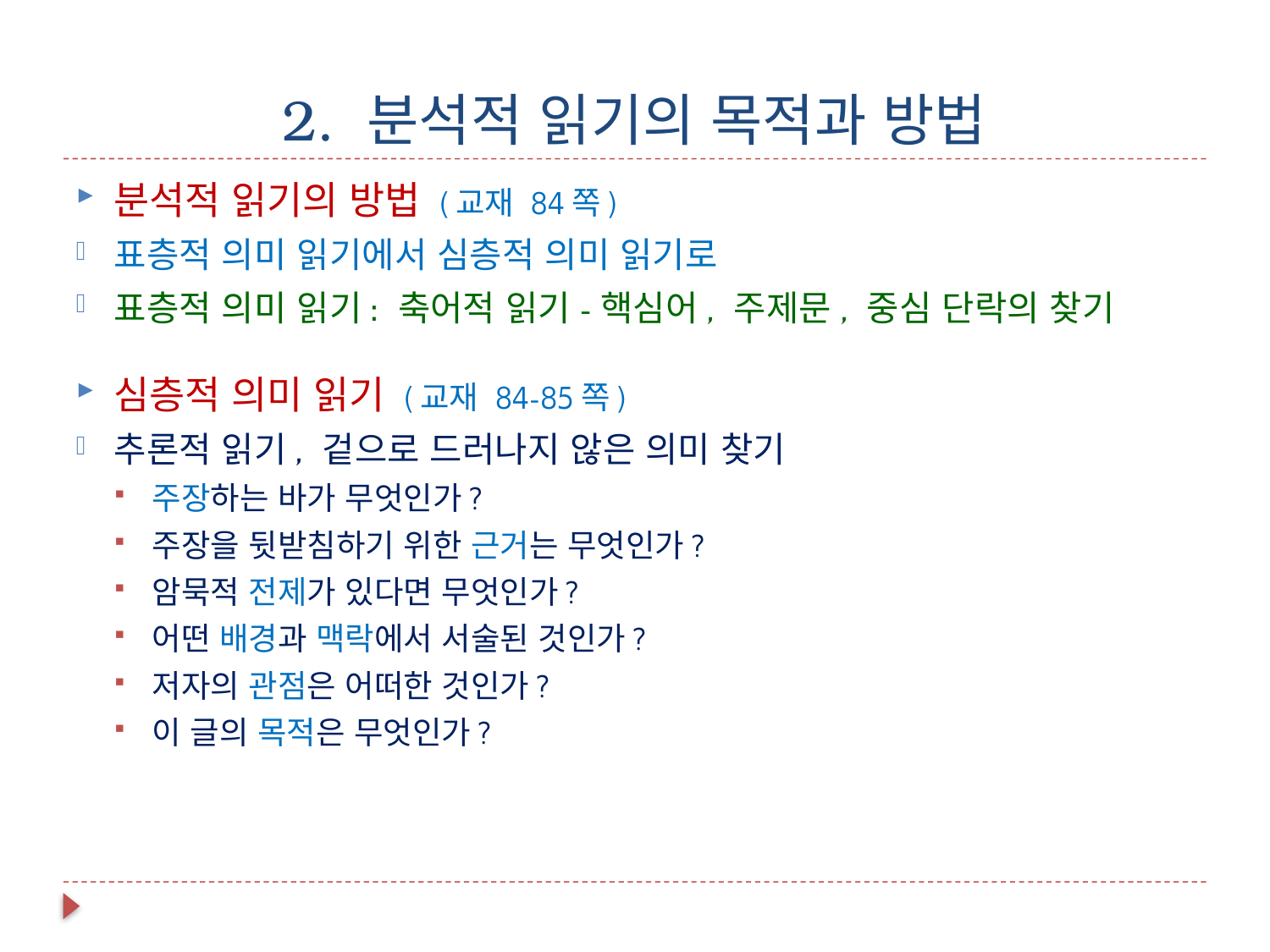

# 2. 분석적 읽기의 목적과 방법
분석적 읽기의 방법 (교재 84쪽)
표층적 의미 읽기에서 심층적 의미 읽기로
표층적 의미 읽기: 축어적 읽기-핵심어, 주제문, 중심 단락의 찾기

심층적 의미 읽기 (교재 84-85쪽)
추론적 읽기, 겉으로 드러나지 않은 의미 찾기
주장하는 바가 무엇인가?
주장을 뒷받침하기 위한 근거는 무엇인가?
암묵적 전제가 있다면 무엇인가?
어떤 배경과 맥락에서 서술된 것인가?
저자의 관점은 어떠한 것인가?
이 글의 목적은 무엇인가?